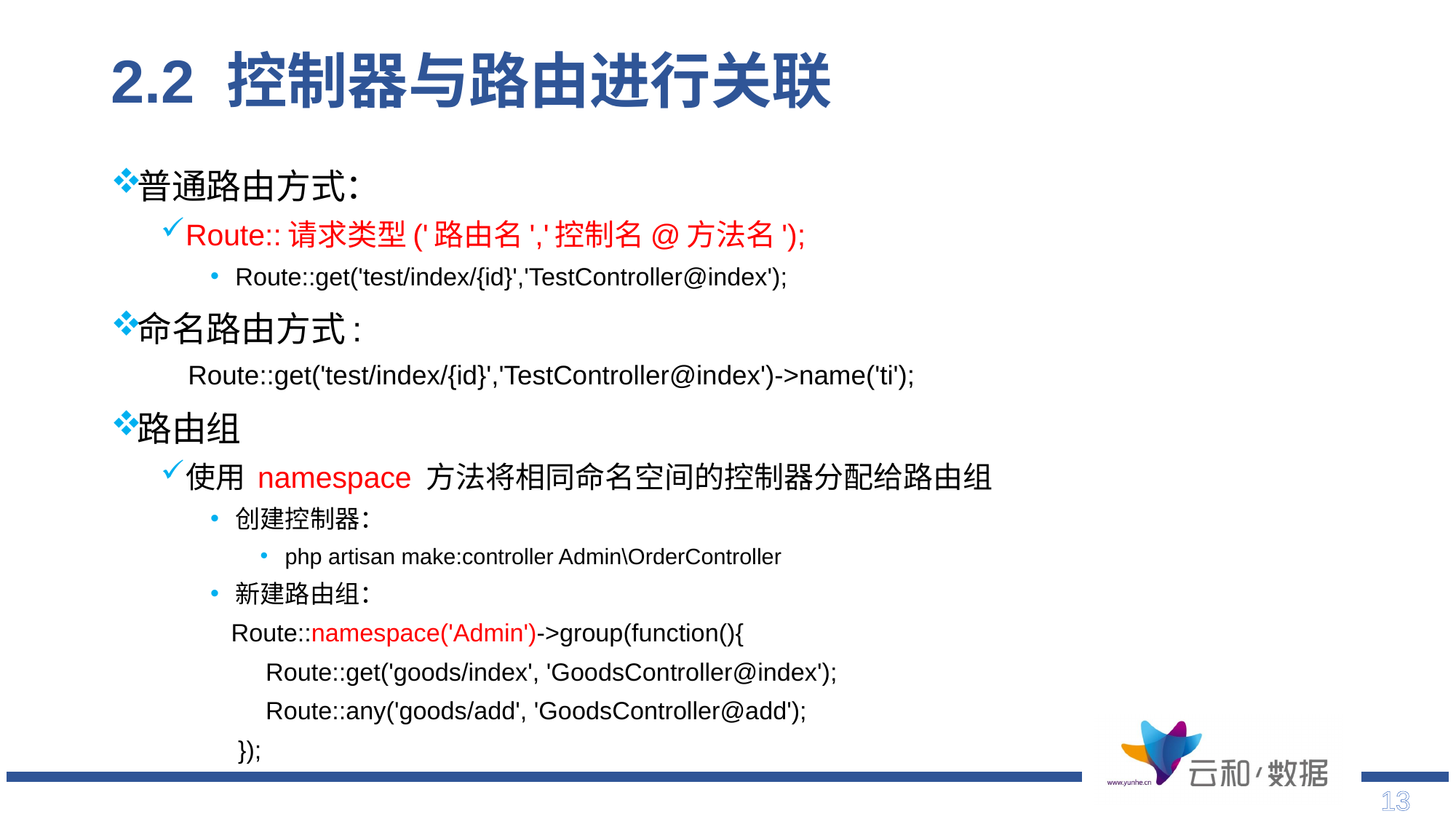

# 2.2 控制器与路由进行关联
普通路由方式：
Route::请求类型('路由名','控制名@方法名');
Route::get('test/index/{id}','TestController@index');
命名路由方式:
       Route::get('test/index/{id}','TestController@index')->name('ti');
路由组
使用 namespace 方法将相同命名空间的控制器分配给路由组
创建控制器：
php artisan make:controller Admin\OrderController
新建路由组：
   Route::namespace('Admin')->group(function(){
        Route::get('goods/index', 'GoodsController@index');
        Route::any('goods/add', 'GoodsController@add');
    });